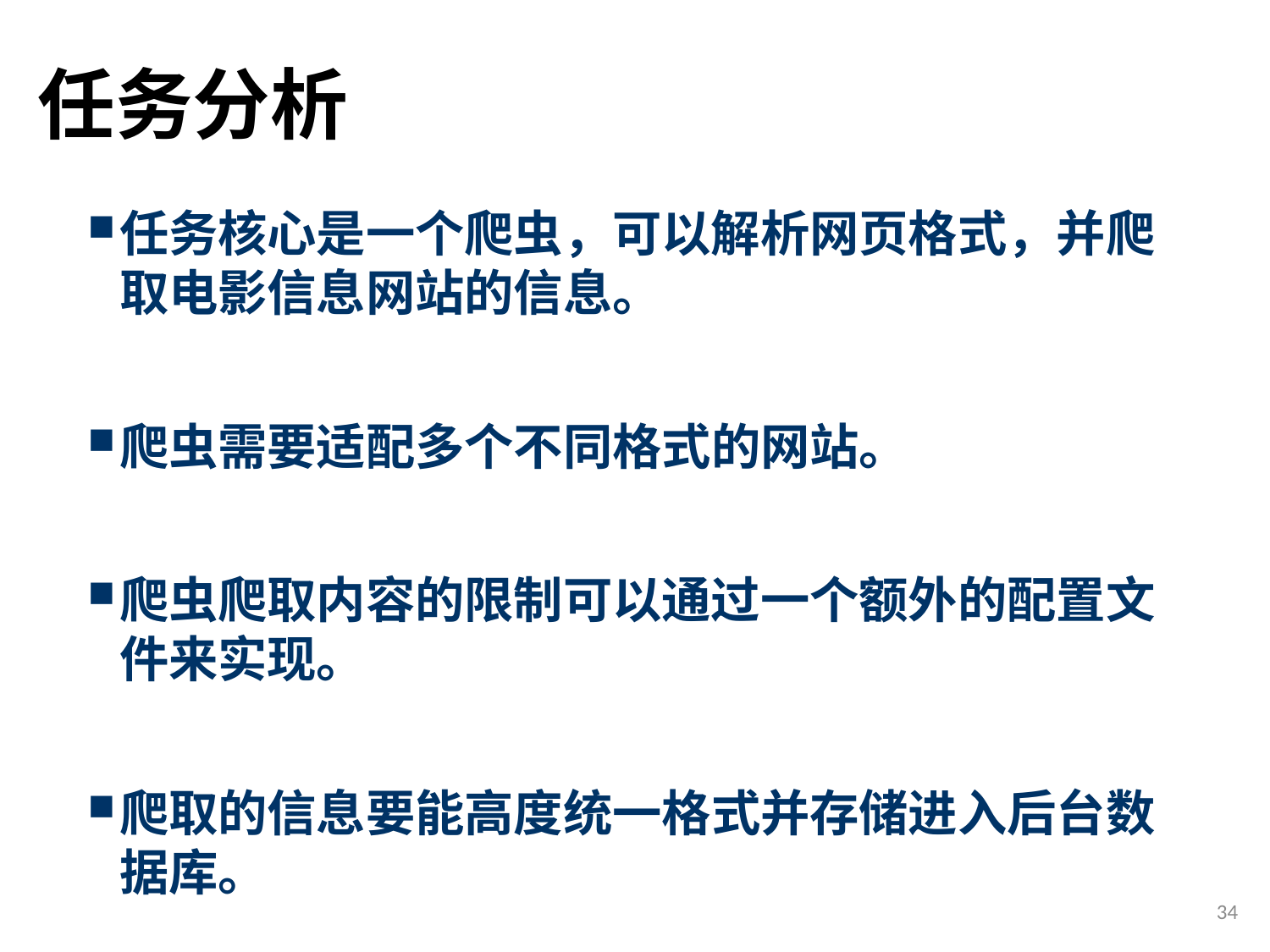

# 任务分析
任务核心是一个爬虫，可以解析网页格式，并爬取电影信息网站的信息。

爬虫需要适配多个不同格式的网站。

爬虫爬取内容的限制可以通过一个额外的配置文件来实现。

爬取的信息要能高度统一格式并存储进入后台数据库。
34